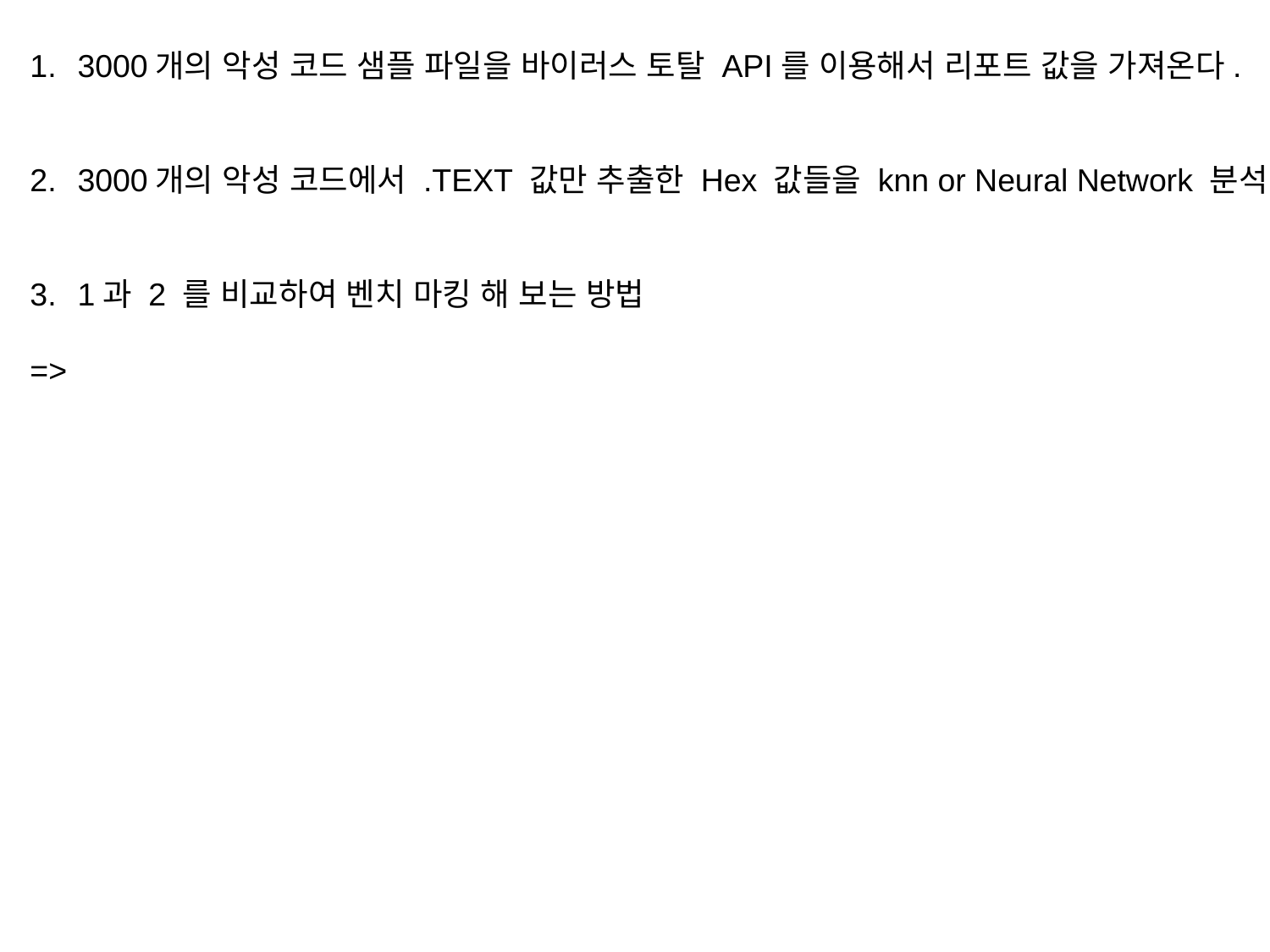

3000개의 악성 코드 샘플 파일을 바이러스 토탈 API를 이용해서 리포트 값을 가져온다.

3000개의 악성 코드에서 .TEXT 값만 추출한 Hex 값들을 knn or Neural Network 분석

1과 2 를 비교하여 벤치 마킹 해 보는 방법

=>